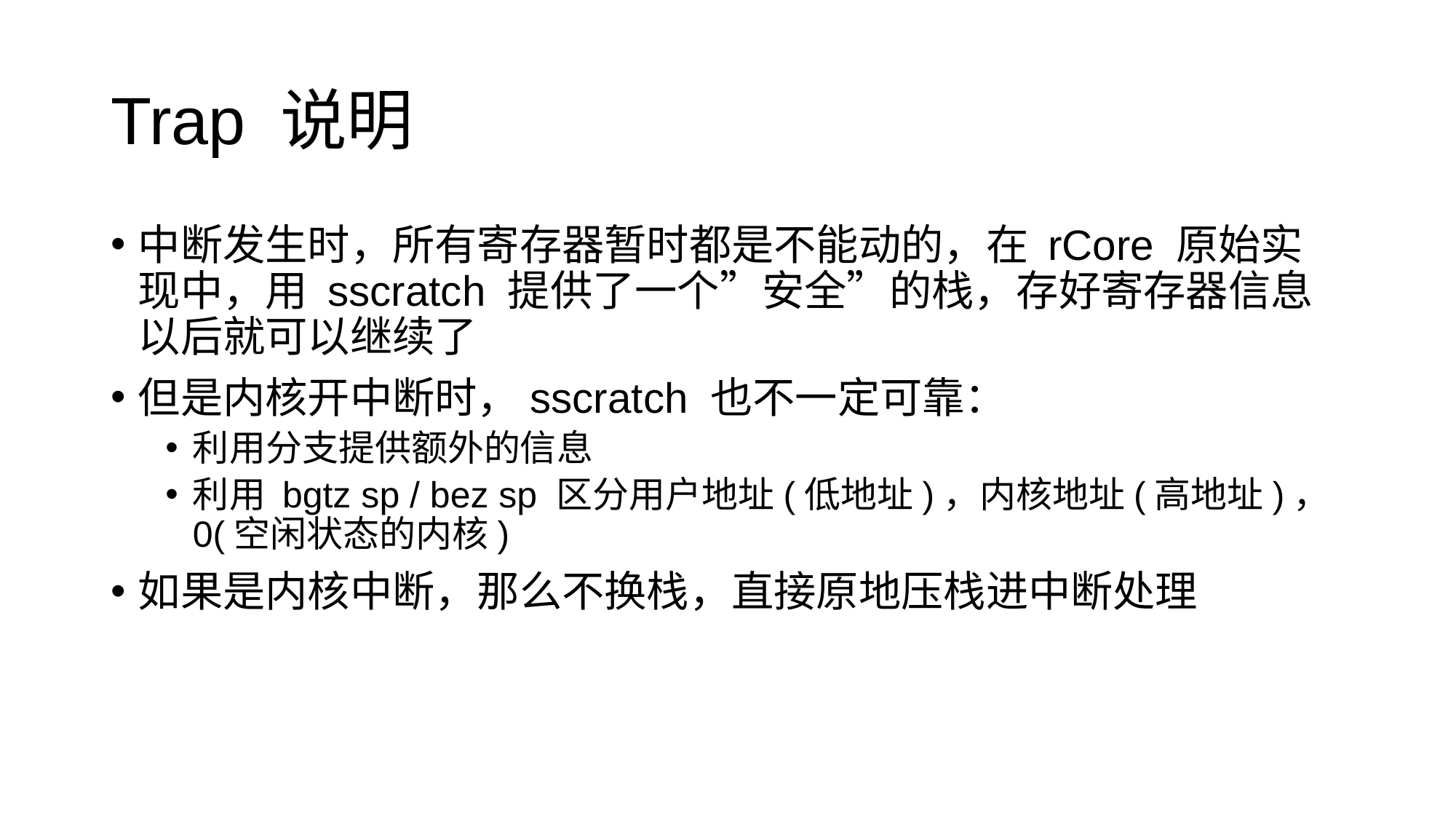

# Trap 说明
中断发生时，所有寄存器暂时都是不能动的，在 rCore 原始实现中，用 sscratch 提供了一个”安全”的栈，存好寄存器信息以后就可以继续了
但是内核开中断时，sscratch 也不一定可靠：
利用分支提供额外的信息
利用 bgtz sp / bez sp 区分用户地址(低地址)，内核地址(高地址)，0(空闲状态的内核)
如果是内核中断，那么不换栈，直接原地压栈进中断处理